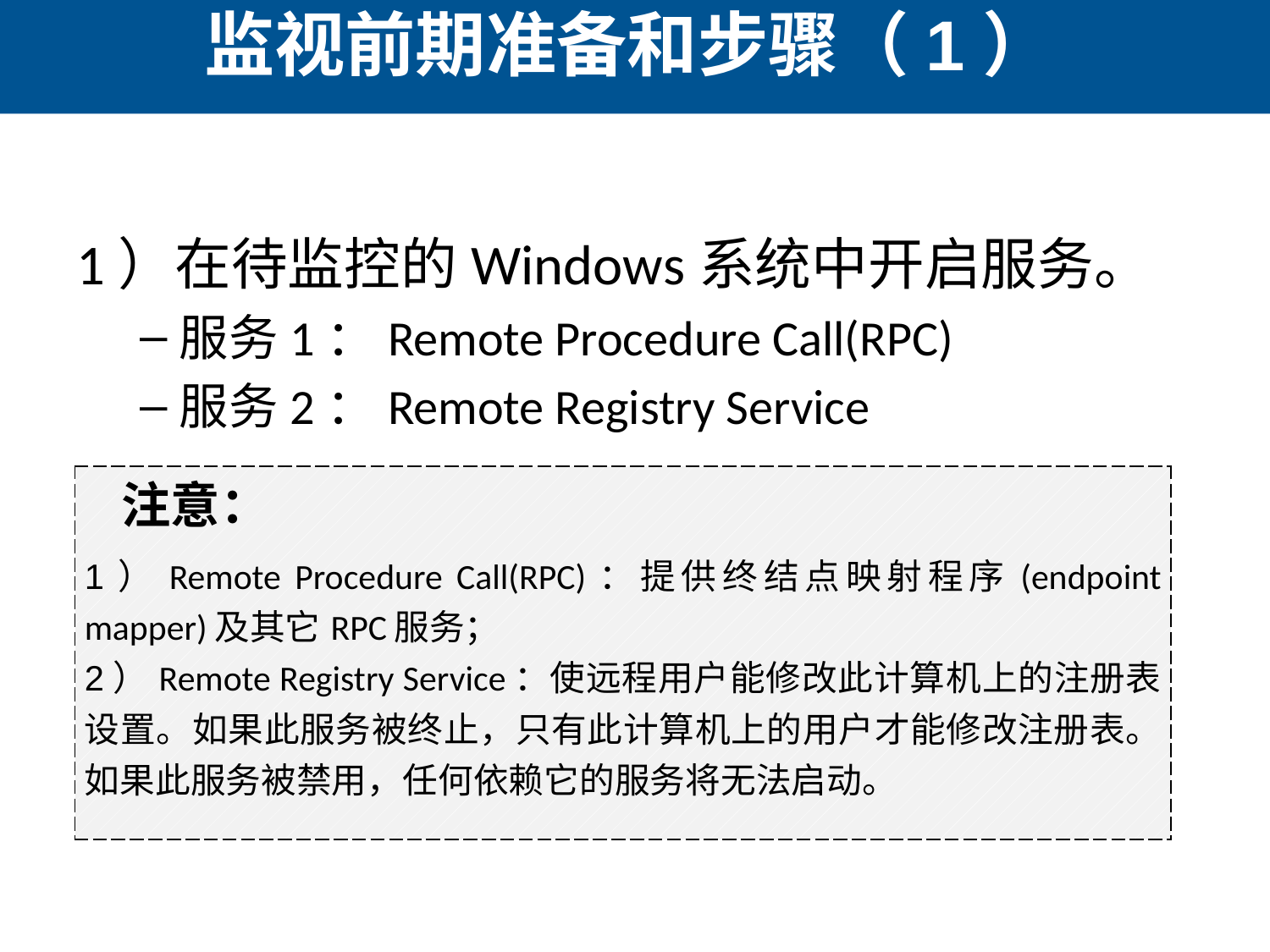

# 监视前期准备和步骤（1）
1）在待监控的Windows系统中开启服务。
服务1：Remote Procedure Call(RPC)
服务2：Remote Registry Service
| 注意： 1）Remote Procedure Call(RPC)：提供终结点映射程序(endpoint mapper)及其它RPC服务； 2）Remote Registry Service：使远程用户能修改此计算机上的注册表设置。如果此服务被终止，只有此计算机上的用户才能修改注册表。如果此服务被禁用，任何依赖它的服务将无法启动。 |
| --- |